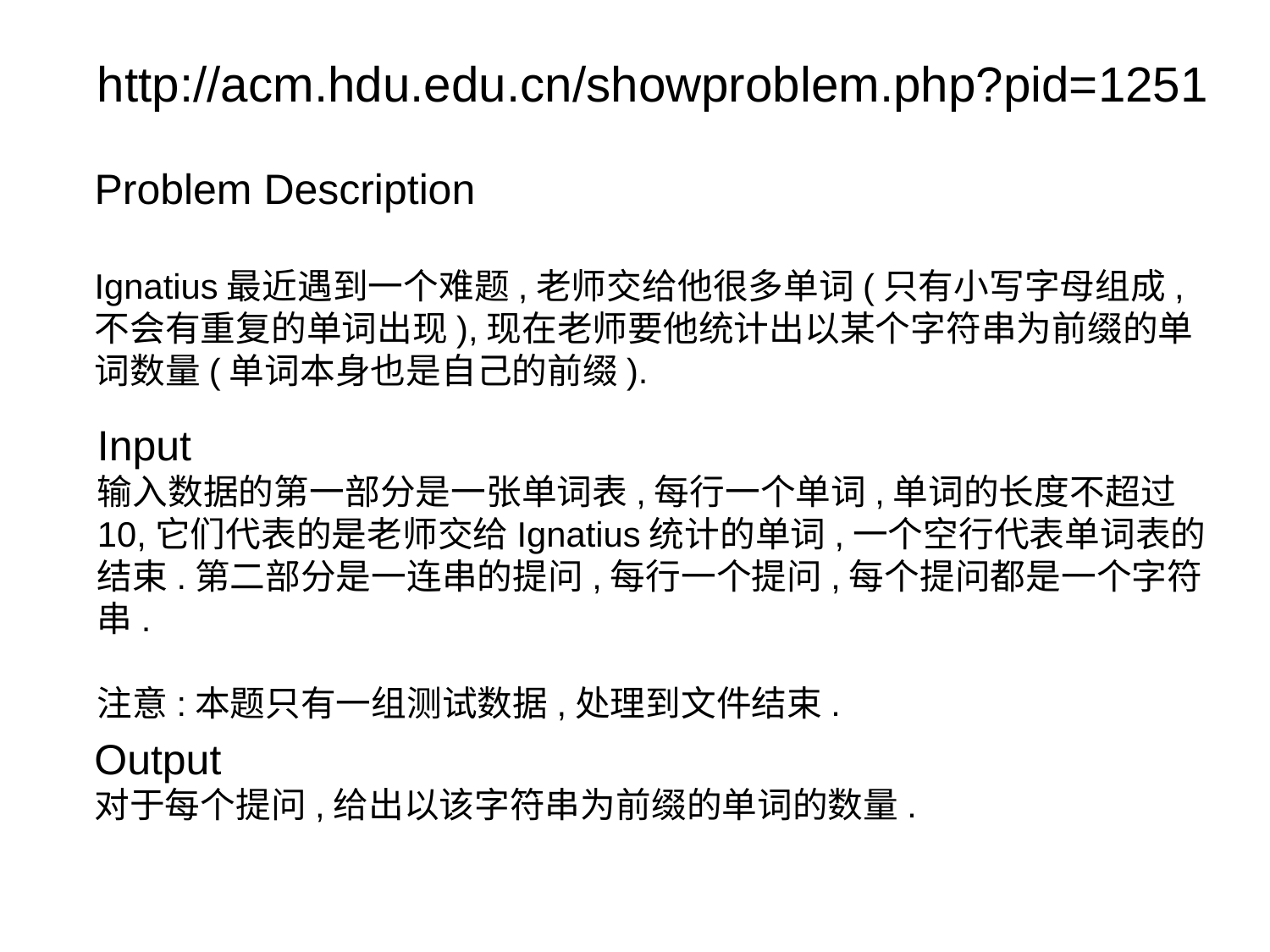

http://acm.hdu.edu.cn/showproblem.php?pid=1251
Problem Description

Ignatius最近遇到一个难题,老师交给他很多单词(只有小写字母组成,不会有重复的单词出现),现在老师要他统计出以某个字符串为前缀的单词数量(单词本身也是自己的前缀).
Input
输入数据的第一部分是一张单词表,每行一个单词,单词的长度不超过10,它们代表的是老师交给Ignatius统计的单词,一个空行代表单词表的结束.第二部分是一连串的提问,每行一个提问,每个提问都是一个字符串.
注意:本题只有一组测试数据,处理到文件结束.
Output
对于每个提问,给出以该字符串为前缀的单词的数量.